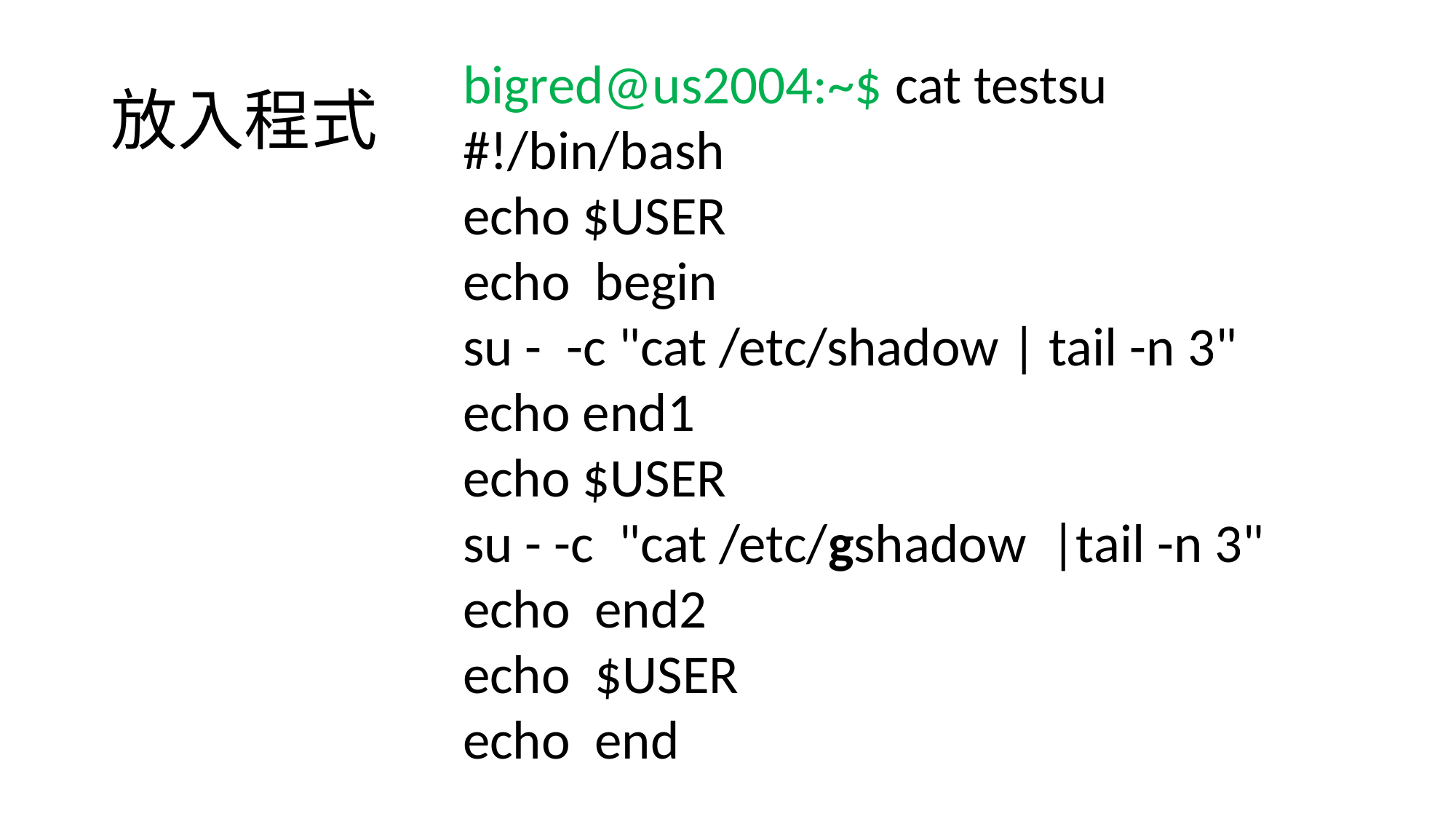

# 放入程式
bigred@us2004:~$ cat testsu
#!/bin/bash
echo $USER
echo  begin
su -  -c "cat /etc/shadow | tail -n 3"
echo end1
echo $USER
su - -c  "cat /etc/gshadow  |tail -n 3"
echo  end2
echo  $USER
echo  end